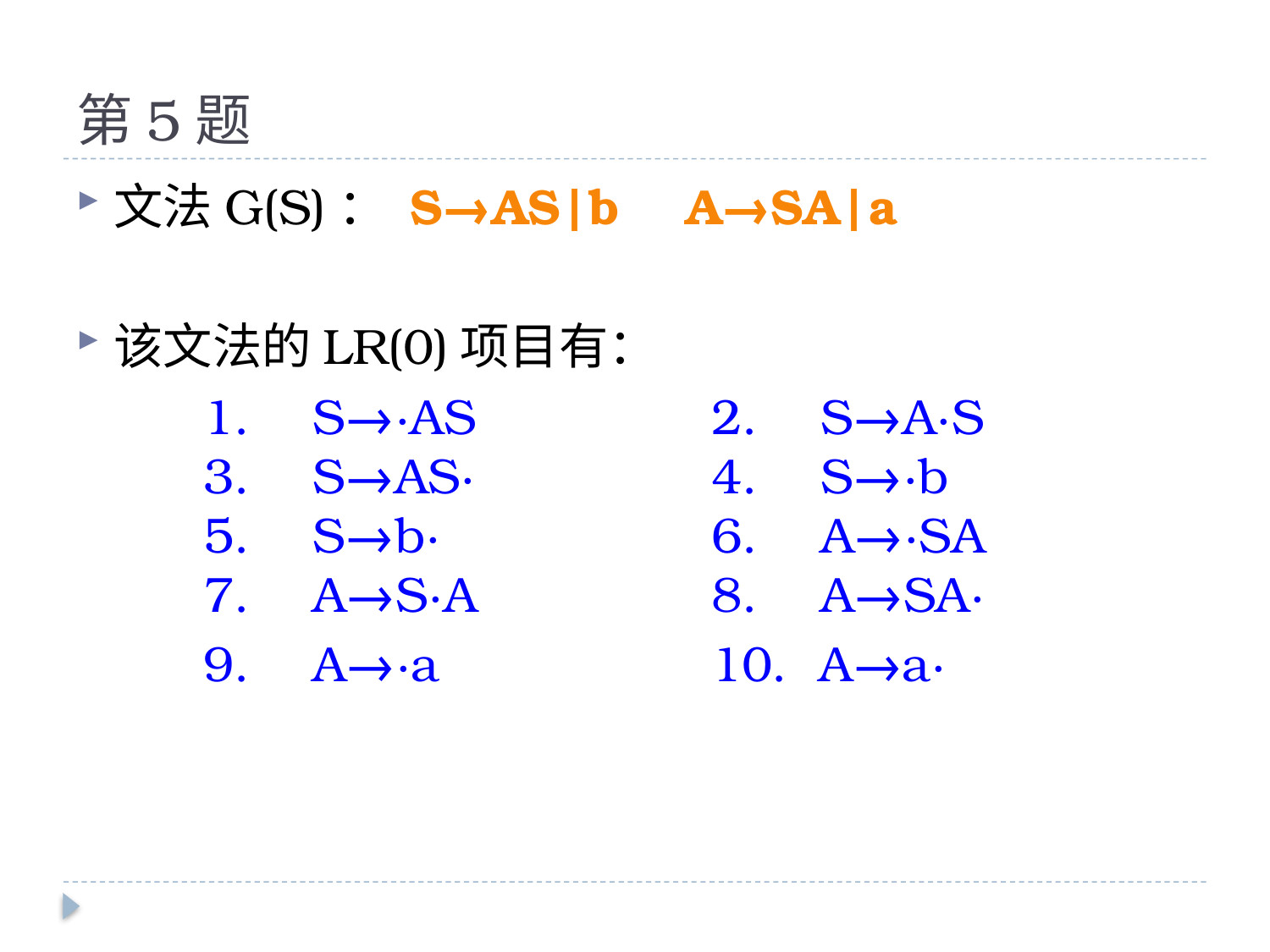

# 第5题
文法G(S)： S→AS|b    A→SA|a

该文法的LR(0)项目有：
	1.    S→·AS		2.    S→A·S		3.    S→AS·		4.    S→·b	         	5.    S→b·			6.    A→·SA        	7.    A→S·A		8.    A→SA·
	9.    A→·a           	10.  A→a·

27